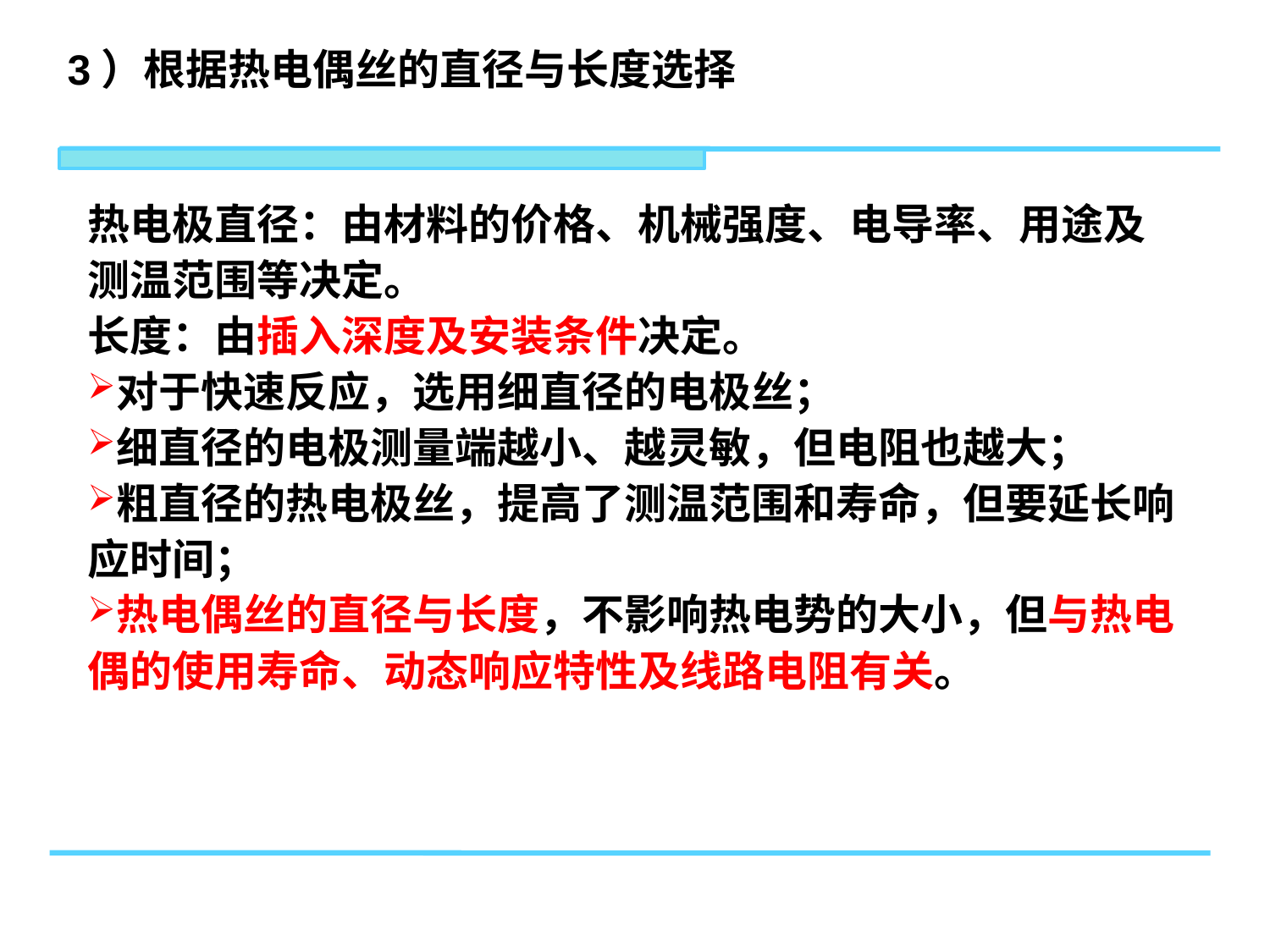

3）根据热电偶丝的直径与长度选择
热电极直径：由材料的价格、机械强度、电导率、用途及测温范围等决定。
长度：由插入深度及安装条件决定。
对于快速反应，选用细直径的电极丝；
细直径的电极测量端越小、越灵敏，但电阻也越大；
粗直径的热电极丝，提高了测温范围和寿命，但要延长响应时间；
热电偶丝的直径与长度，不影响热电势的大小，但与热电偶的使用寿命、动态响应特性及线路电阻有关。